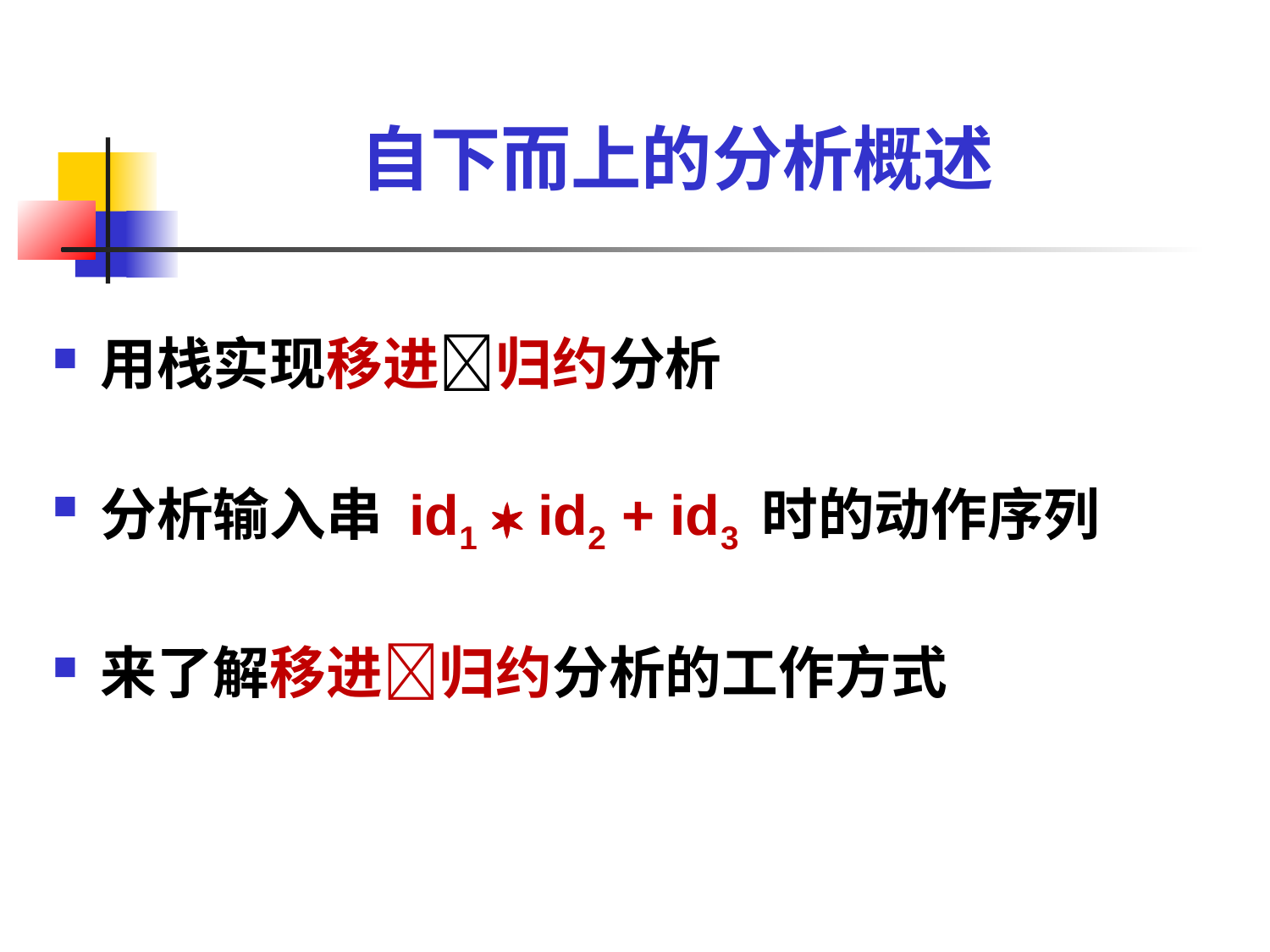

自下而上的分析概述
用栈实现移进−归约分析

分析输入串 id1 ∗ id2 + id3 时的动作序列

来了解移进−归约分析的工作方式